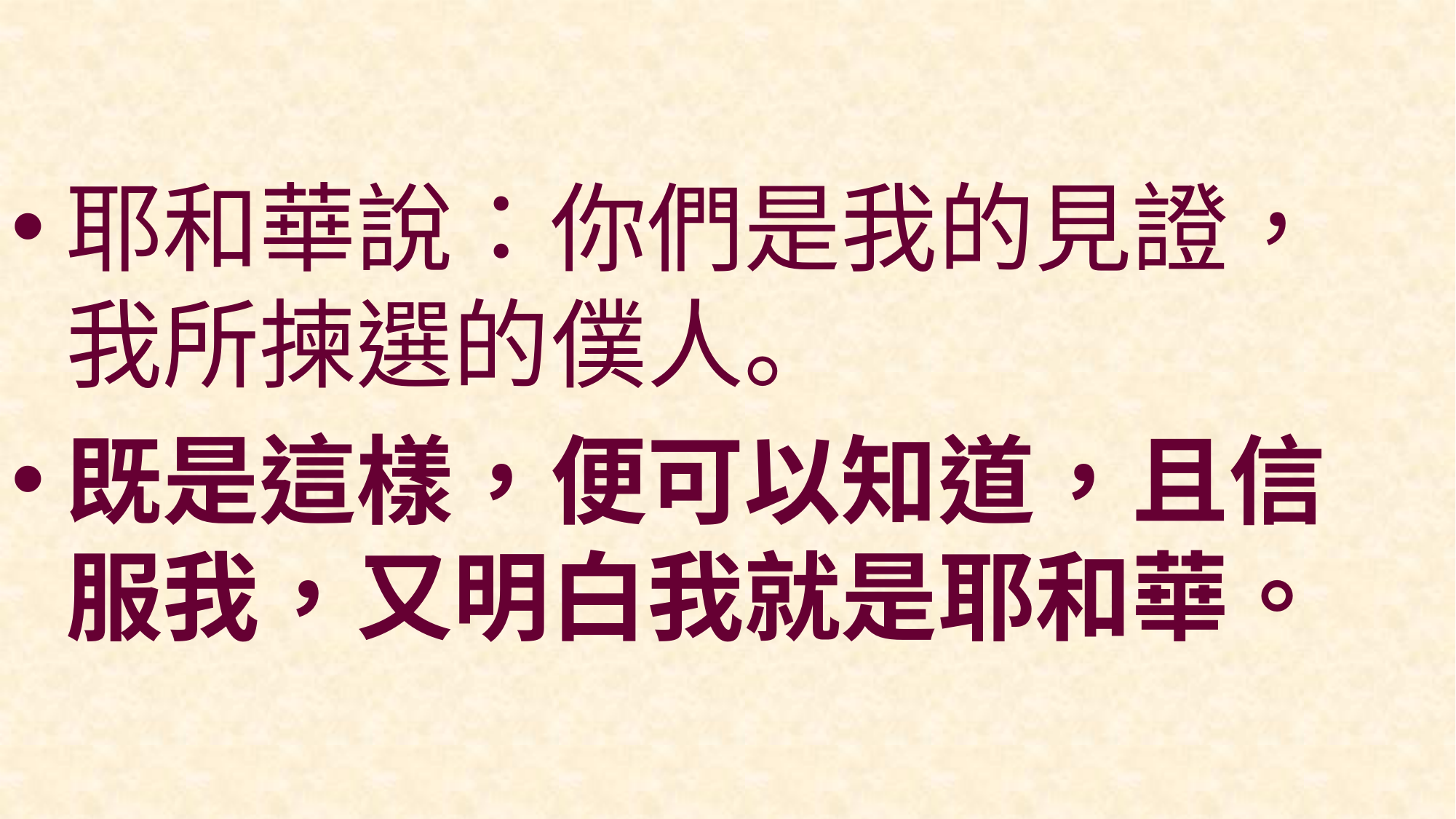

耶和華說：你們是我的見證，我所揀選的僕人。
既是這樣，便可以知道，且信服我，又明白我就是耶和華。